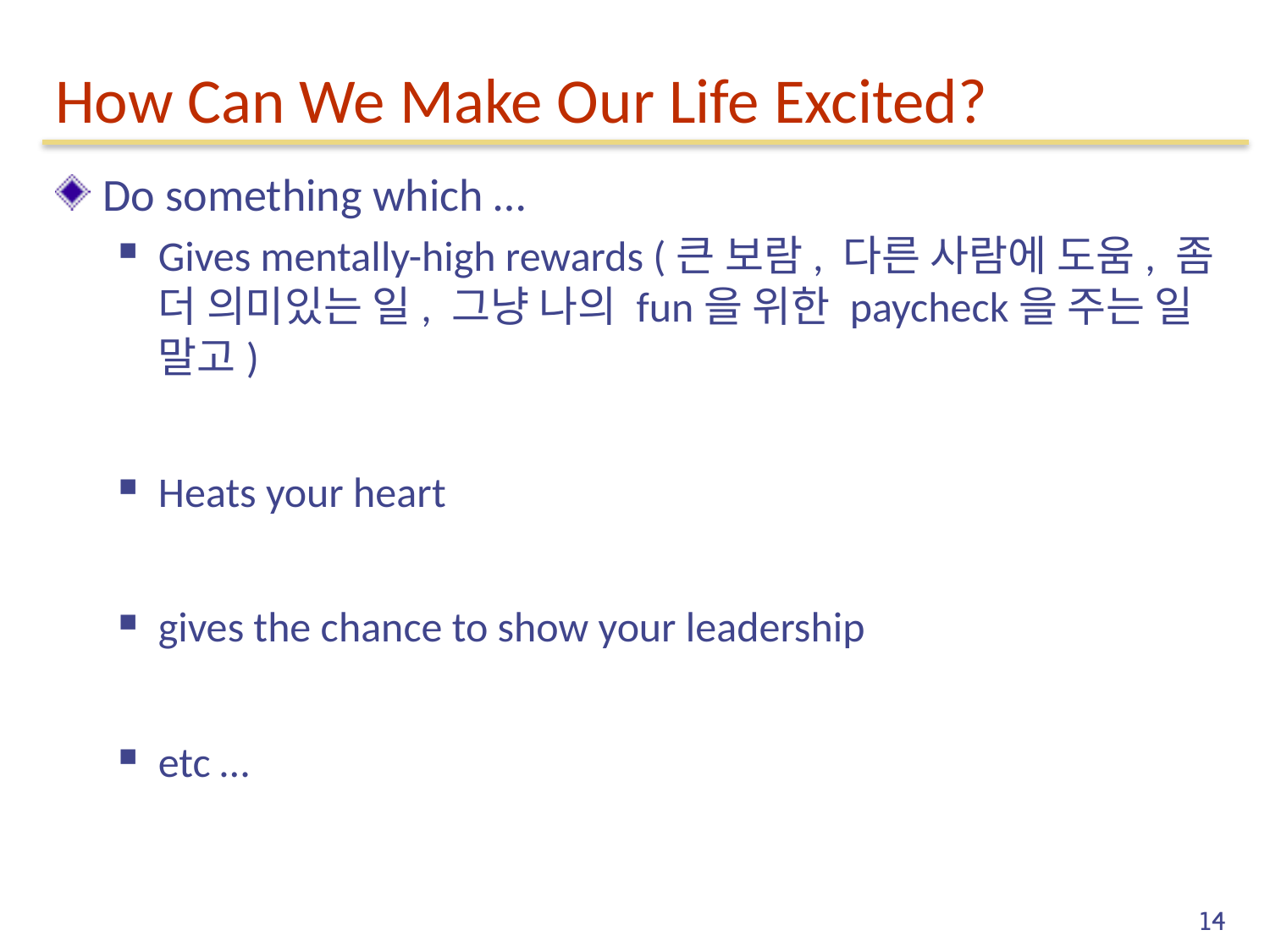

# How Can We Make Our Life Excited?
Do something which …
Gives mentally-high rewards (큰 보람, 다른 사람에 도움, 좀 더 의미있는 일, 그냥 나의 fun을 위한 paycheck을 주는 일 말고)

Heats your heart

gives the chance to show your leadership

etc …
14